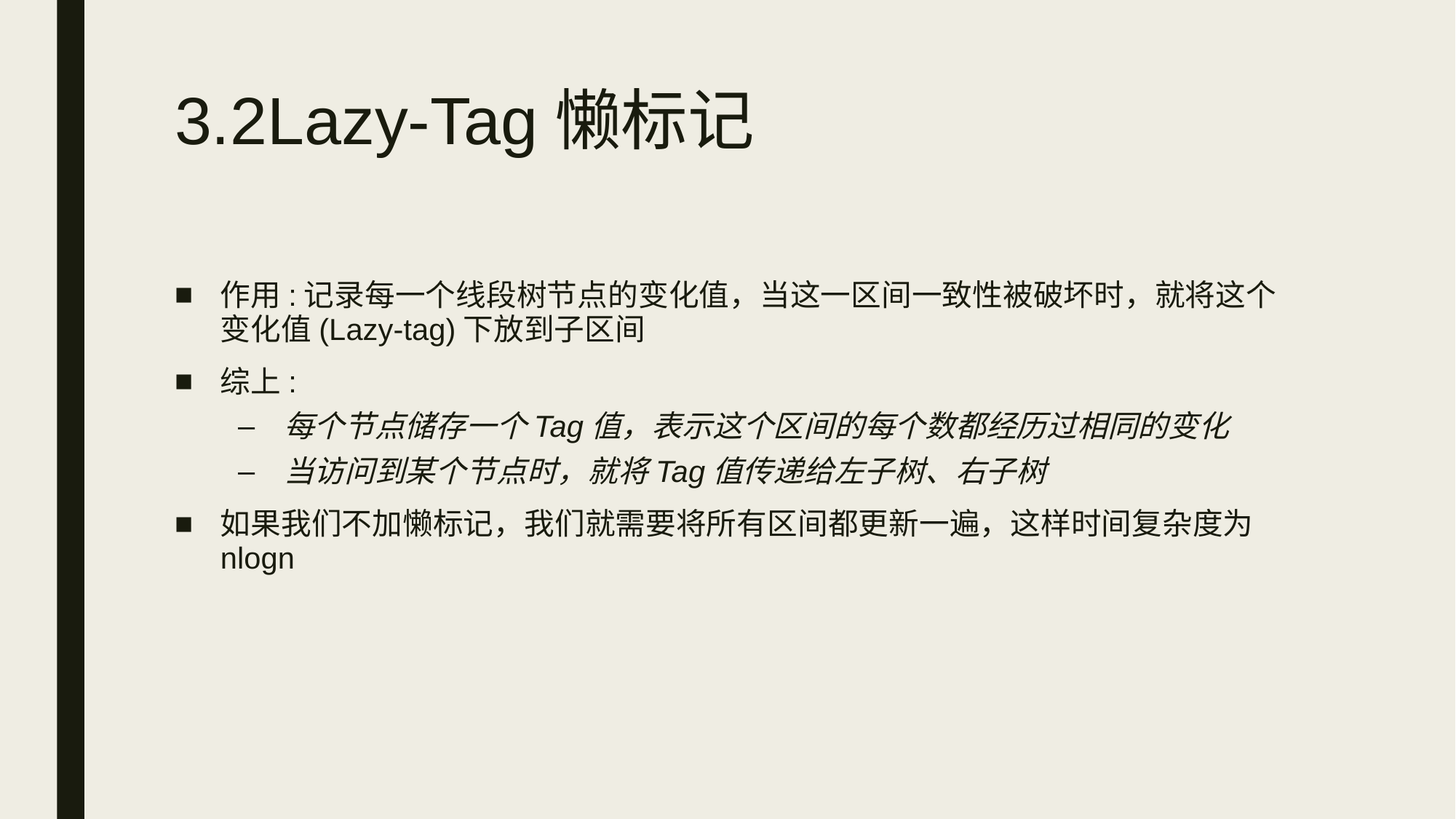

# 3.2Lazy-Tag懒标记
作用:记录每一个线段树节点的变化值，当这一区间一致性被破坏时，就将这个变化值(Lazy-tag)下放到子区间
综上:
每个节点储存一个Tag值，表示这个区间的每个数都经历过相同的变化
当访问到某个节点时，就将Tag值传递给左子树、右子树
如果我们不加懒标记，我们就需要将所有区间都更新一遍，这样时间复杂度为nlogn